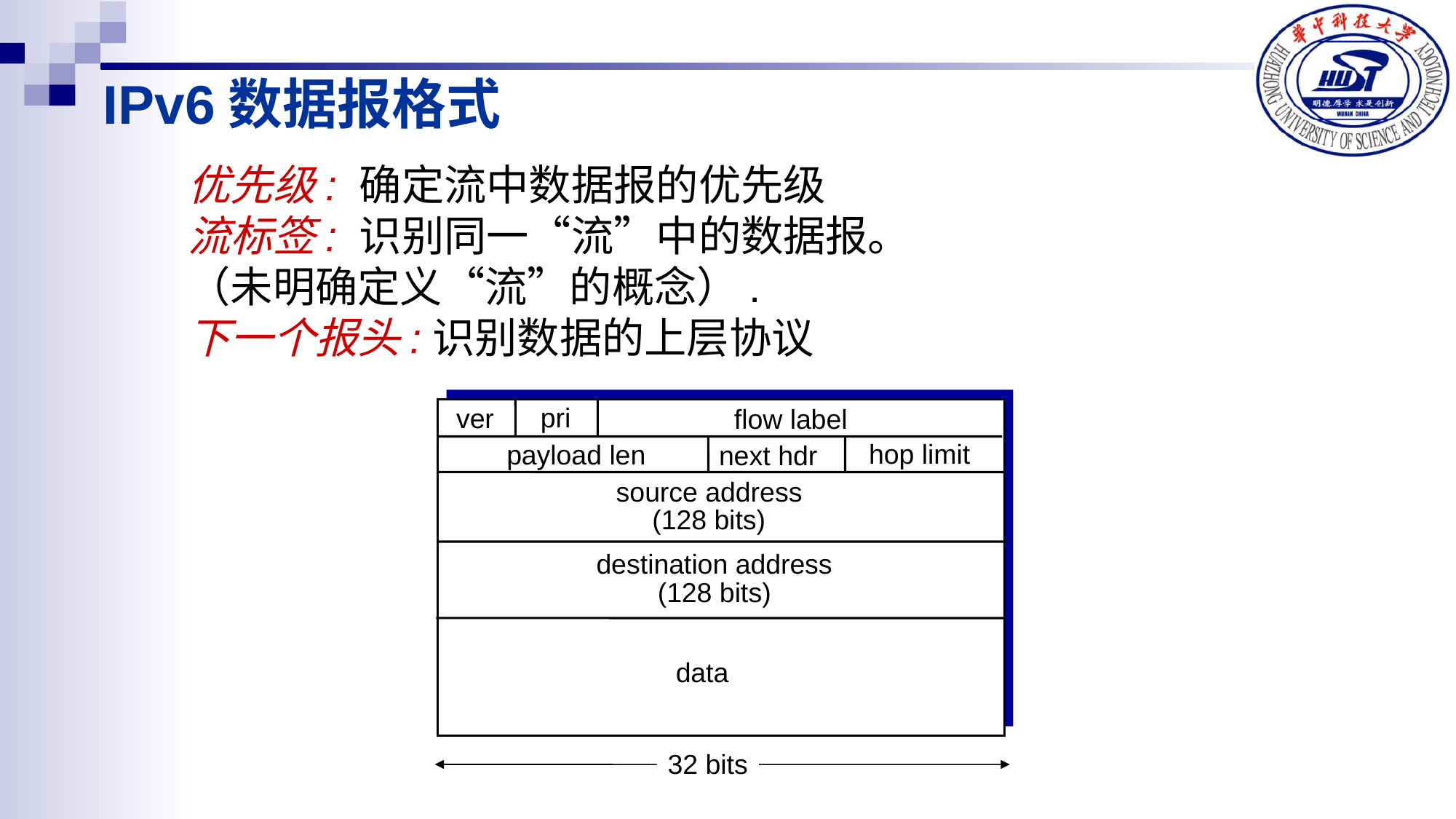

IPv6数据报格式
优先级: 确定流中数据报的优先级
流标签: 识别同一“流”中的数据报。
（未明确定义“流”的概念）.
下一个报头:识别数据的上层协议

pri
ver
flow label

hop limit
payload len
next hdr

source address
(128 bits)

destination address
(128 bits)

data
32 bits